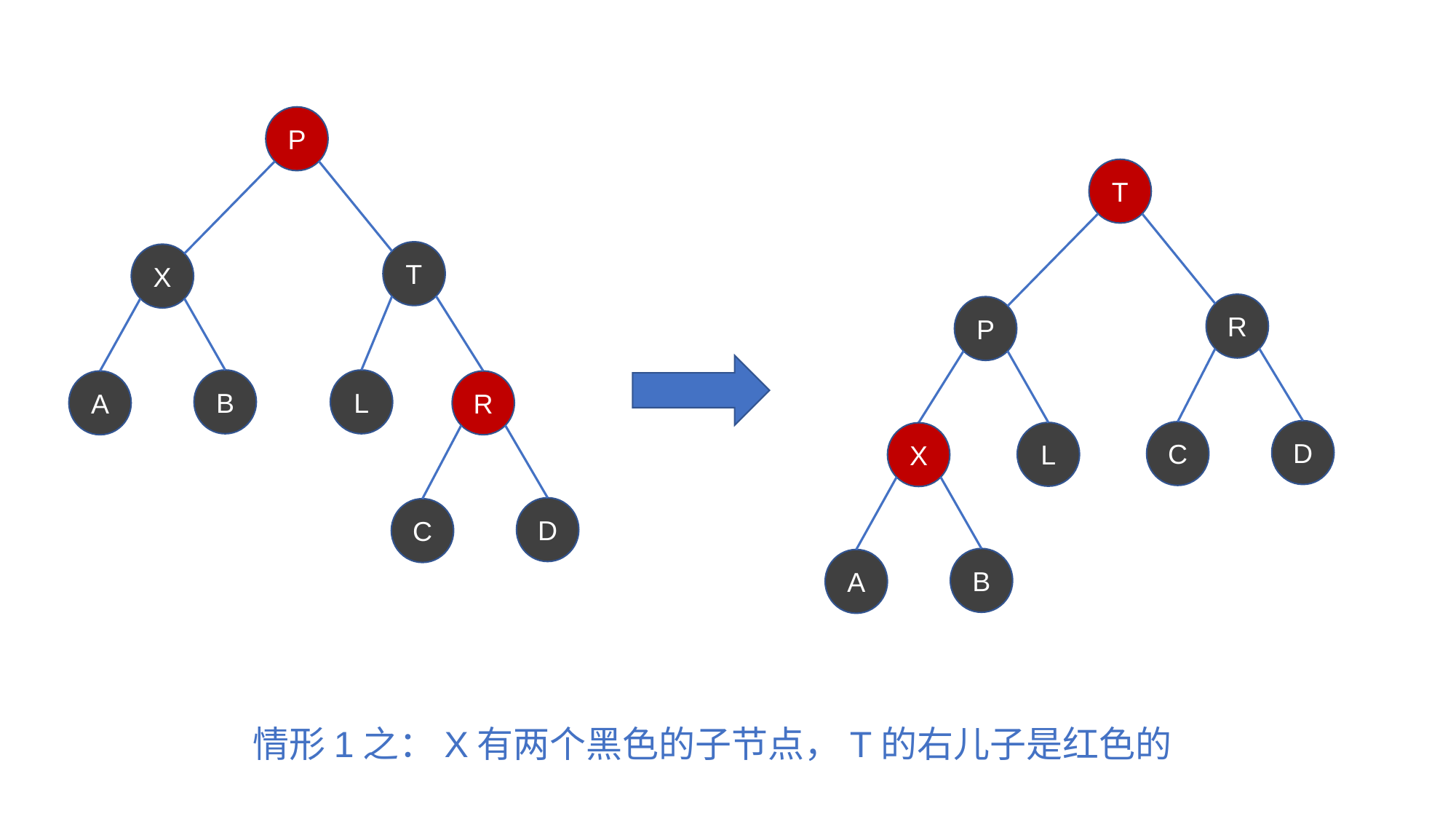

P
T
T
X
R
P

L
B
A
R
D
C
L
X
D
C
B
A
情形1之：X有两个黑色的子节点，T的右儿子是红色的